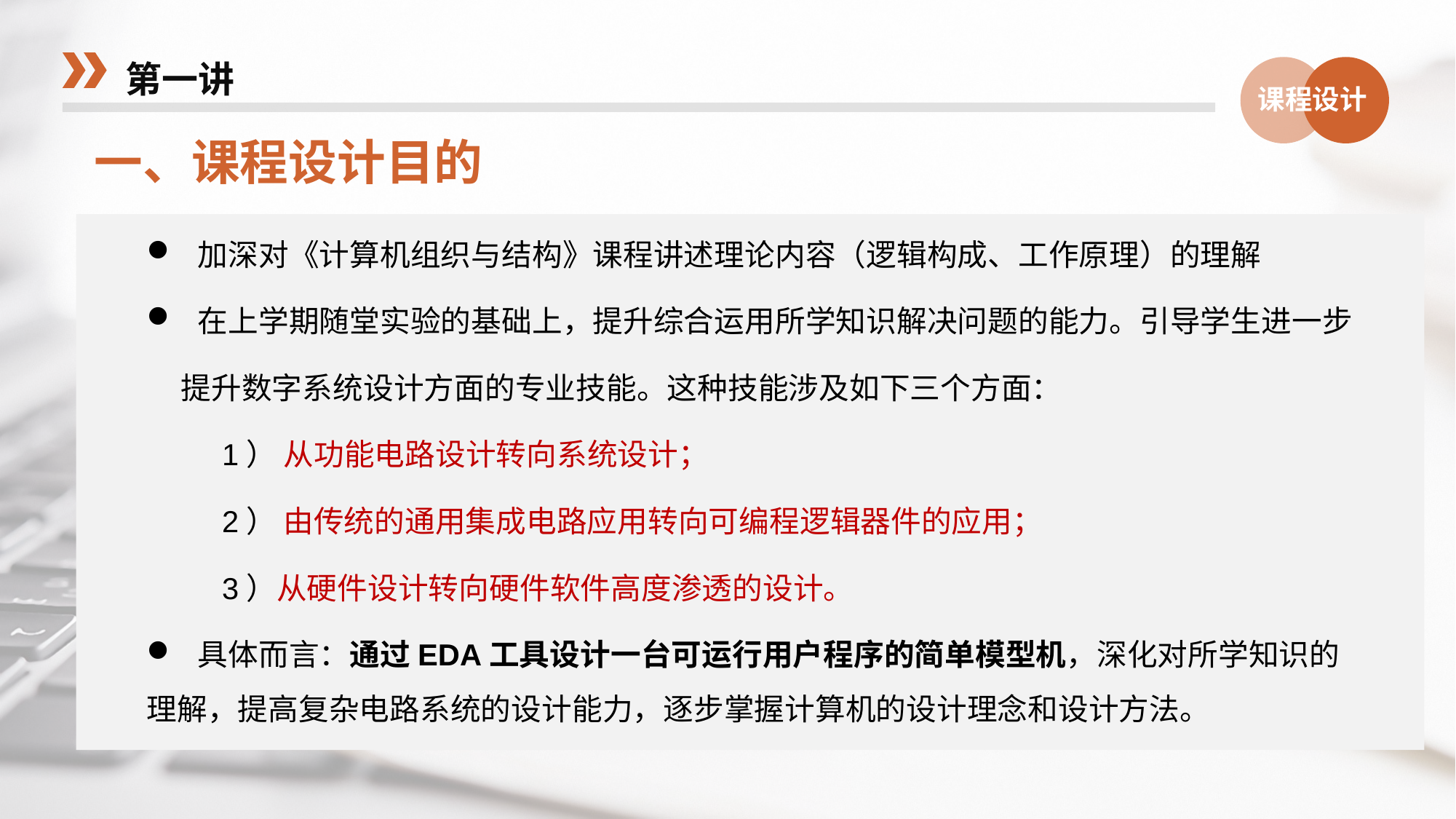

第一讲

课程设计

一、课程设计目的

  加深对《计算机组织与结构》课程讲述理论内容（逻辑构成、工作原理）的理解
  在上学期随堂实验的基础上，提升综合运用所学知识解决问题的能力。引导学生进一步
    提升数字系统设计方面的专业技能。这种技能涉及如下三个方面：
         1） 从功能电路设计转向系统设计；
         2） 由传统的通用集成电路应用转向可编程逻辑器件的应用；
         3）从硬件设计转向硬件软件高度渗透的设计。
  具体而言：通过EDA工具设计一台可运行用户程序的简单模型机，深化对所学知识的理解，提高复杂电路系统的设计能力，逐步掌握计算机的设计理念和设计方法。